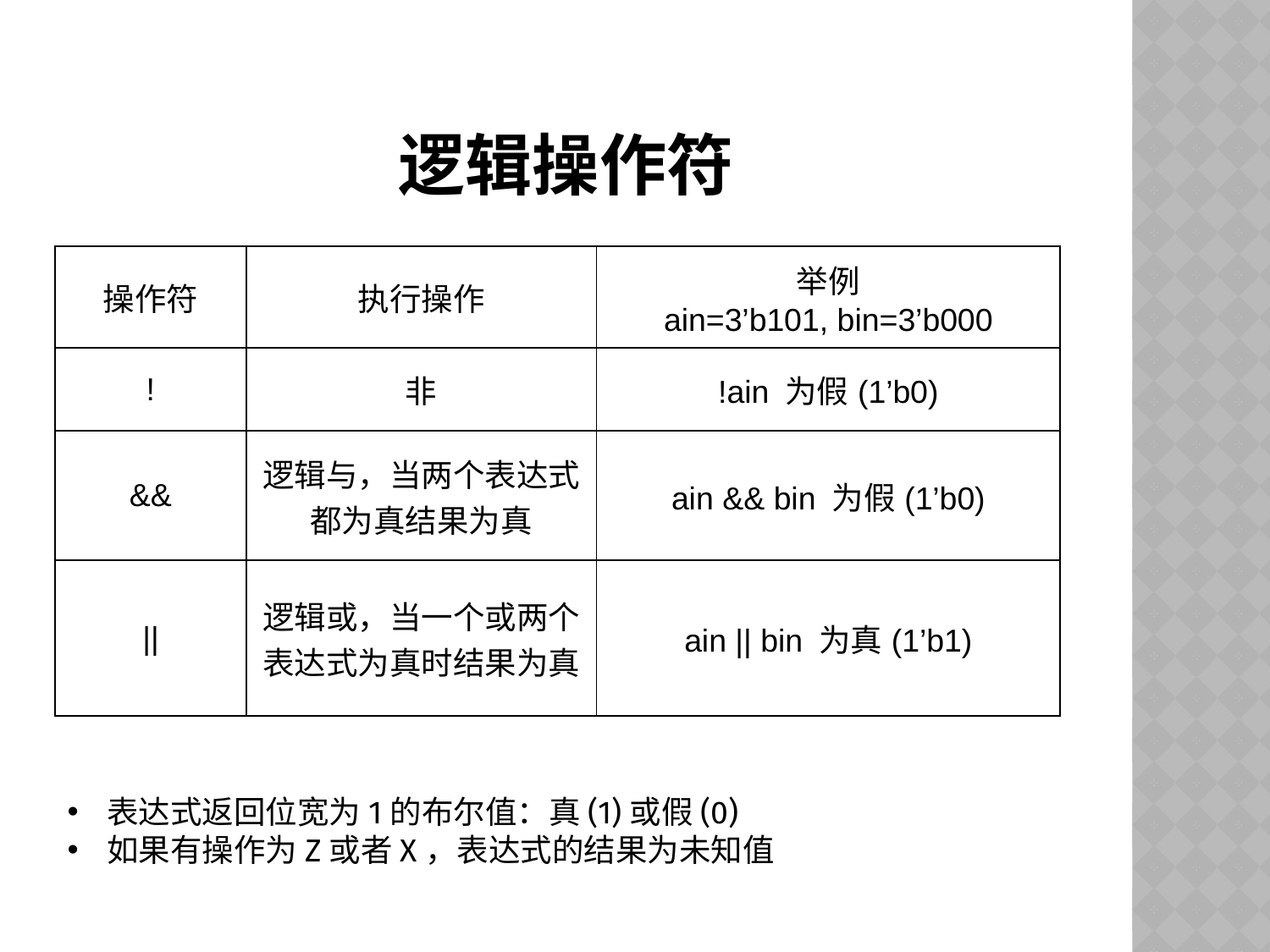

# 逻辑操作符
| 操作符 | 执行操作 | 举例 ain=3’b101, bin=3’b000 |
| --- | --- | --- |
| ! | 非 | !ain 为假(1’b0) |
| && | 逻辑与，当两个表达式都为真结果为真 | ain && bin 为假(1’b0) |
| || | 逻辑或，当一个或两个表达式为真时结果为真 | ain || bin 为真(1’b1) |
表达式返回位宽为1的布尔值：真(1)或假(0)
如果有操作为Z或者X，表达式的结果为未知值